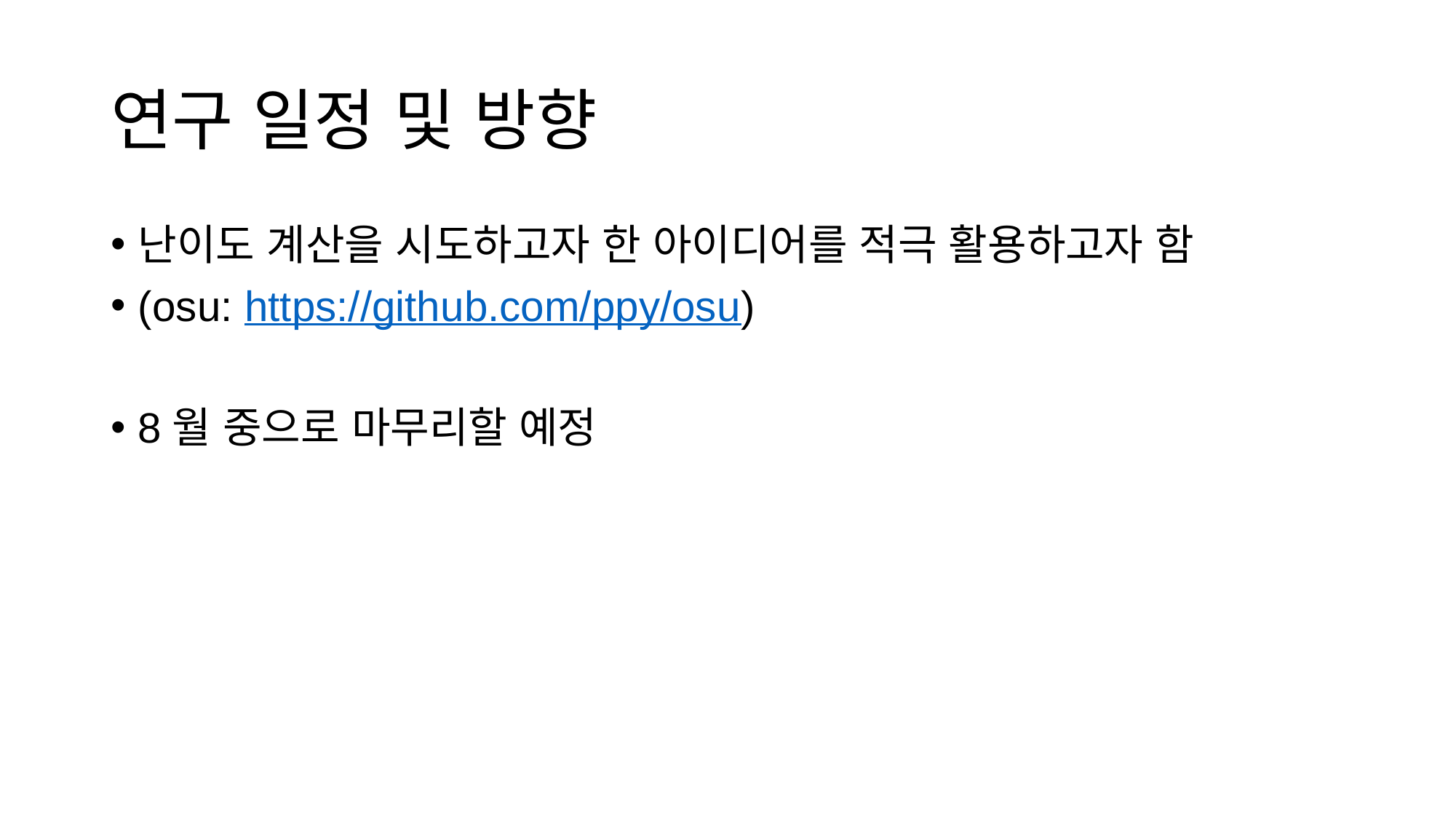

# 연구 일정 및 방향
난이도 계산을 시도하고자 한 아이디어를 적극 활용하고자 함
(osu: https://github.com/ppy/osu)

8월 중으로 마무리할 예정